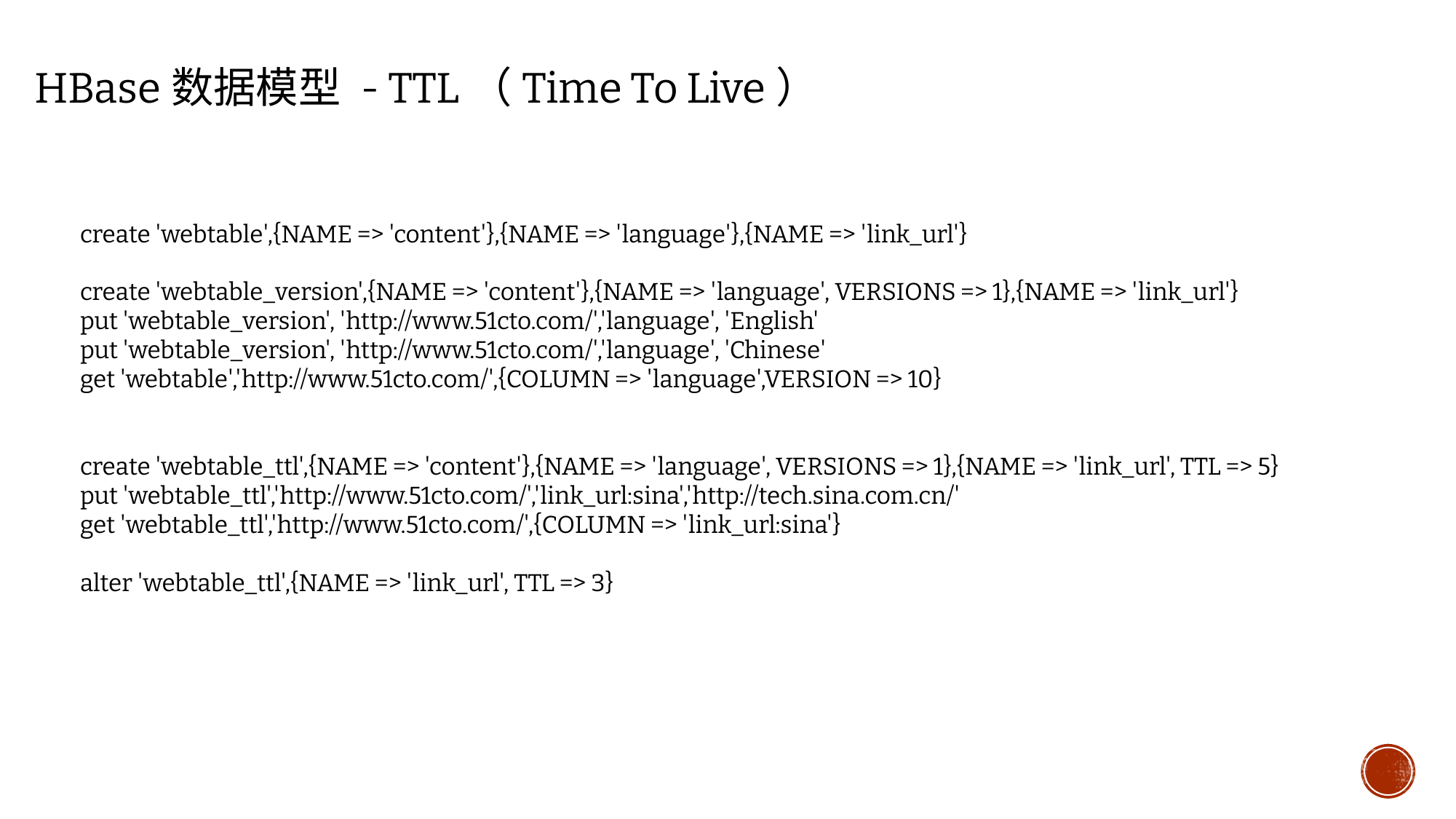

HBase数据模型 - TTL（Time To Live）
create 'webtable',{NAME => 'content'},{NAME => 'language'},{NAME => 'link_url'}

create 'webtable_version',{NAME => 'content'},{NAME => 'language', VERSIONS => 1},{NAME => 'link_url'}
put 'webtable_version', 'http://www.51cto.com/','language', 'English'
put 'webtable_version', 'http://www.51cto.com/','language', 'Chinese'
get 'webtable','http://www.51cto.com/',{COLUMN => 'language',VERSION => 10}

create 'webtable_ttl',{NAME => 'content'},{NAME => 'language', VERSIONS => 1},{NAME => 'link_url', TTL => 5}
put 'webtable_ttl','http://www.51cto.com/','link_url:sina','http://tech.sina.com.cn/'
get 'webtable_ttl','http://www.51cto.com/',{COLUMN => 'link_url:sina'}

alter 'webtable_ttl',{NAME => 'link_url', TTL => 3}